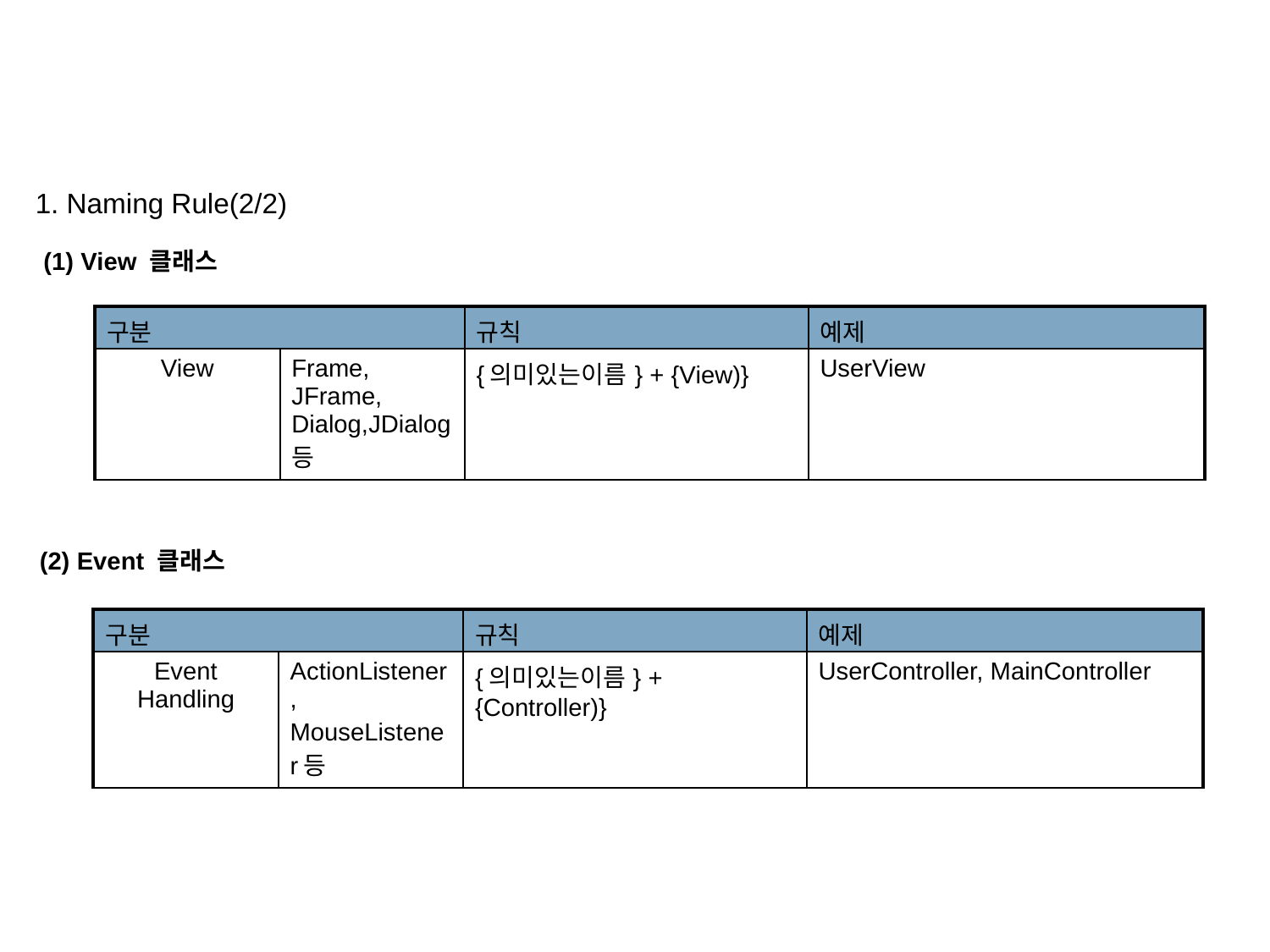

1. Naming Rule(2/2)
(1) View 클래스
| 구분 |  | 규칙 | 예제 |
| --- | --- | --- | --- |
| View | Frame, JFrame, Dialog,JDialog등 | {의미있는이름} + {View)} | UserView |
(2) Event 클래스
| 구분 |  | 규칙 | 예제 |
| --- | --- | --- | --- |
| Event Handling | ActionListener, MouseListener등 | {의미있는이름} + {Controller)} | UserController, MainController |